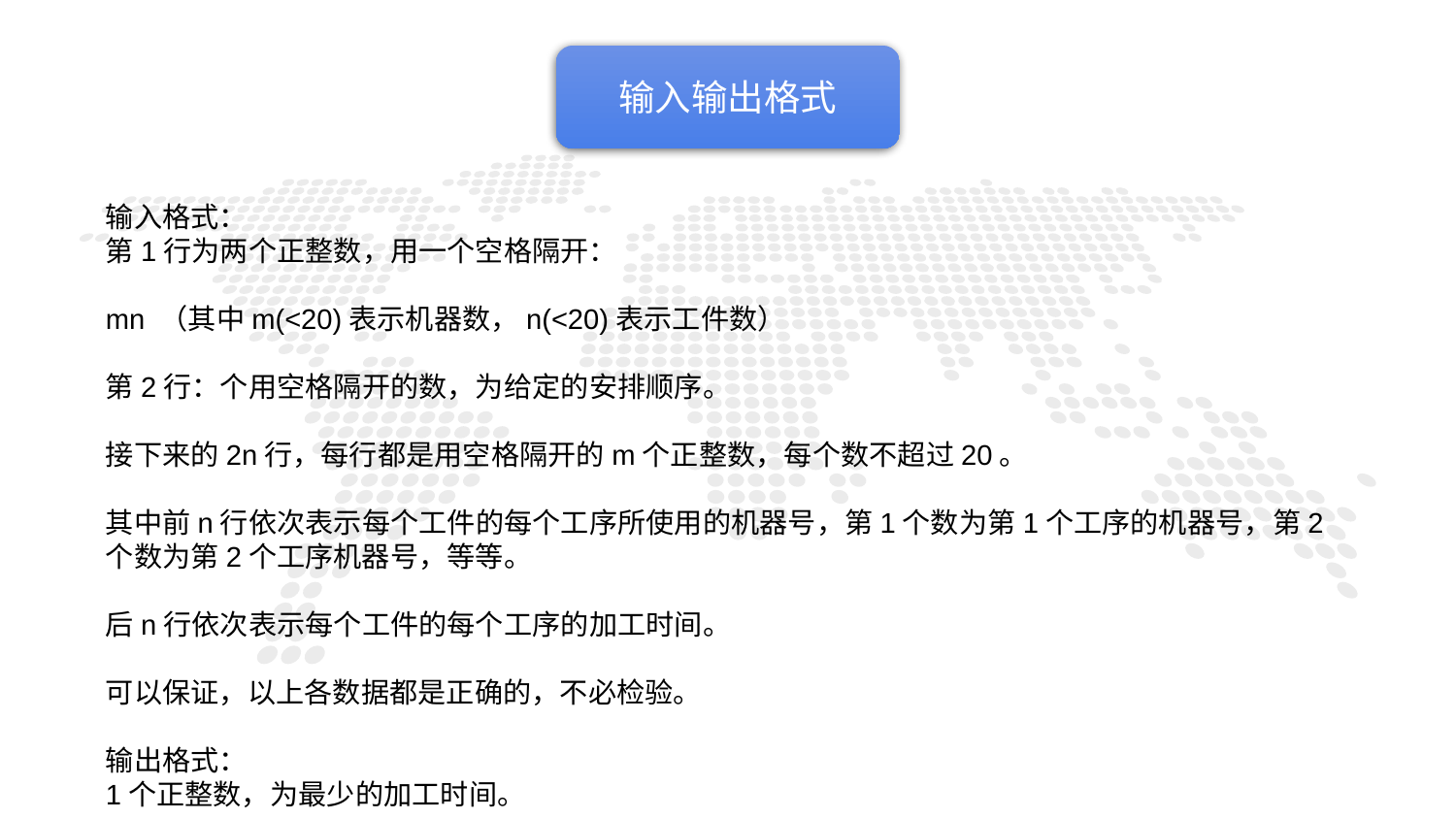

输入输出格式
输入格式：
第1行为两个正整数，用一个空格隔开：

mn （其中m(<20)表示机器数，n(<20)表示工件数）

第2行：个用空格隔开的数，为给定的安排顺序。

接下来的2n行，每行都是用空格隔开的m个正整数，每个数不超过20。

其中前n行依次表示每个工件的每个工序所使用的机器号，第1个数为第1个工序的机器号，第2个数为第2个工序机器号，等等。

后n行依次表示每个工件的每个工序的加工时间。

可以保证，以上各数据都是正确的，不必检验。

输出格式：
1个正整数，为最少的加工时间。